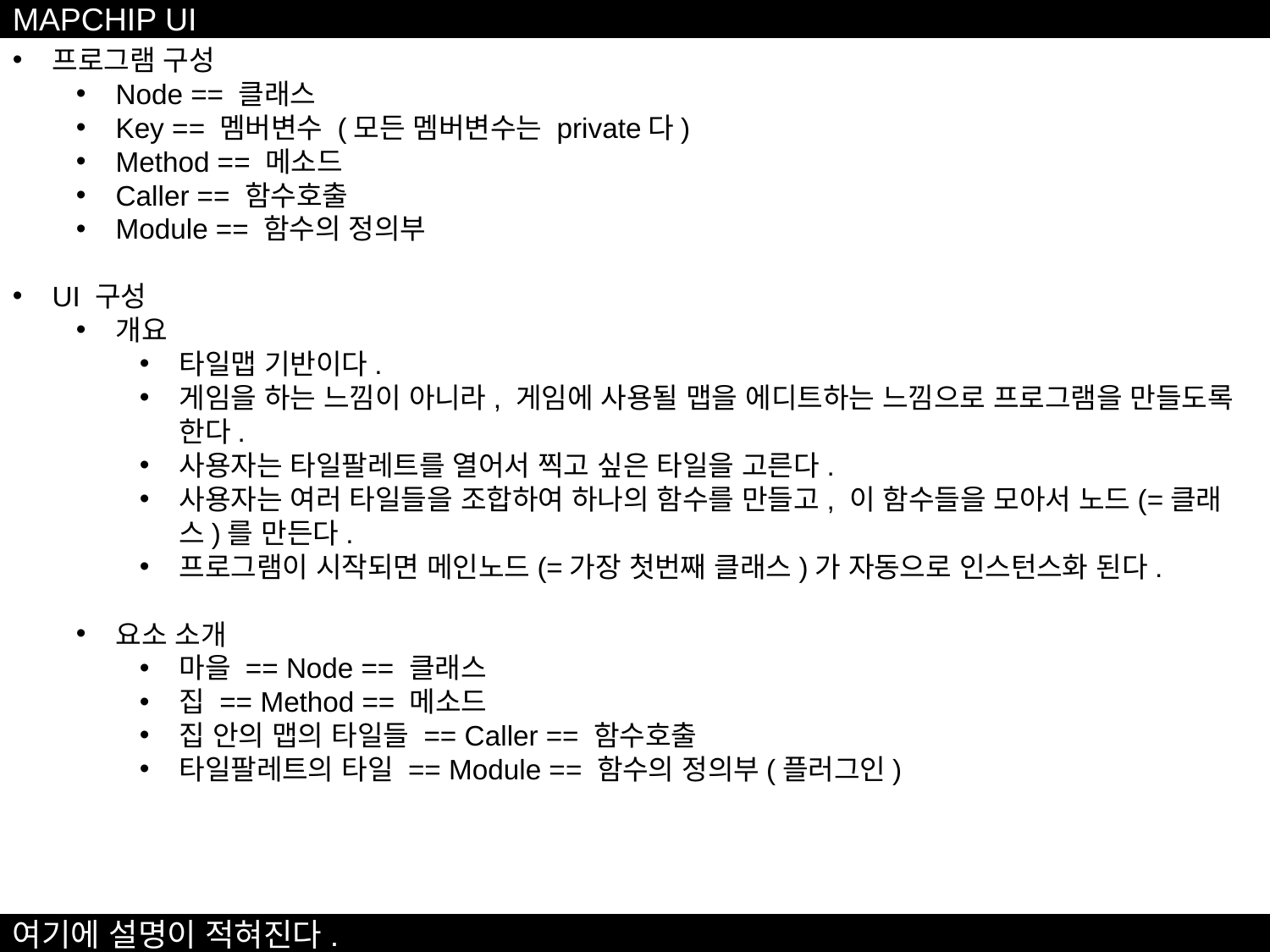

MAPCHIP UI
프로그램 구성
Node == 클래스
Key == 멤버변수 (모든 멤버변수는 private다)
Method == 메소드
Caller == 함수호출
Module == 함수의 정의부

UI 구성
개요
타일맵 기반이다.
게임을 하는 느낌이 아니라, 게임에 사용될 맵을 에디트하는 느낌으로 프로그램을 만들도록 한다.
사용자는 타일팔레트를 열어서 찍고 싶은 타일을 고른다.
사용자는 여러 타일들을 조합하여 하나의 함수를 만들고, 이 함수들을 모아서 노드(=클래스)를 만든다.
프로그램이 시작되면 메인노드(=가장 첫번째 클래스)가 자동으로 인스턴스화 된다.

요소 소개
마을 == Node == 클래스
집 == Method == 메소드
집 안의 맵의 타일들 == Caller == 함수호출
타일팔레트의 타일 == Module == 함수의 정의부(플러그인)

여기에 설명이 적혀진다.